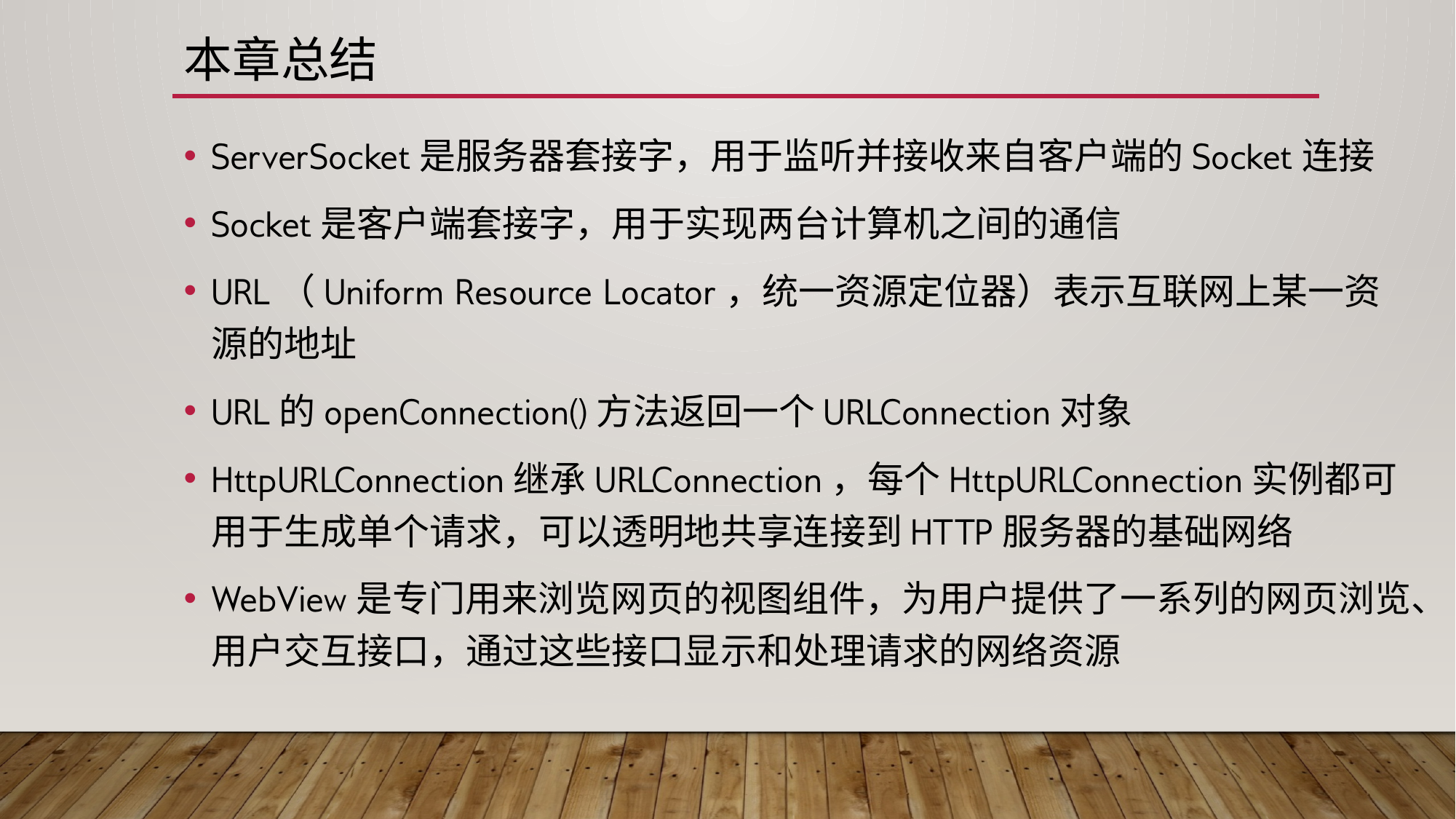

# 本章总结
ServerSocket是服务器套接字，用于监听并接收来自客户端的Socket连接
Socket是客户端套接字，用于实现两台计算机之间的通信
URL（Uniform Resource Locator，统一资源定位器）表示互联网上某一资源的地址
URL的openConnection()方法返回一个URLConnection对象
HttpURLConnection继承URLConnection，每个HttpURLConnection实例都可用于生成单个请求，可以透明地共享连接到HTTP服务器的基础网络
WebView是专门用来浏览网页的视图组件，为用户提供了一系列的网页浏览、用户交互接口，通过这些接口显示和处理请求的网络资源